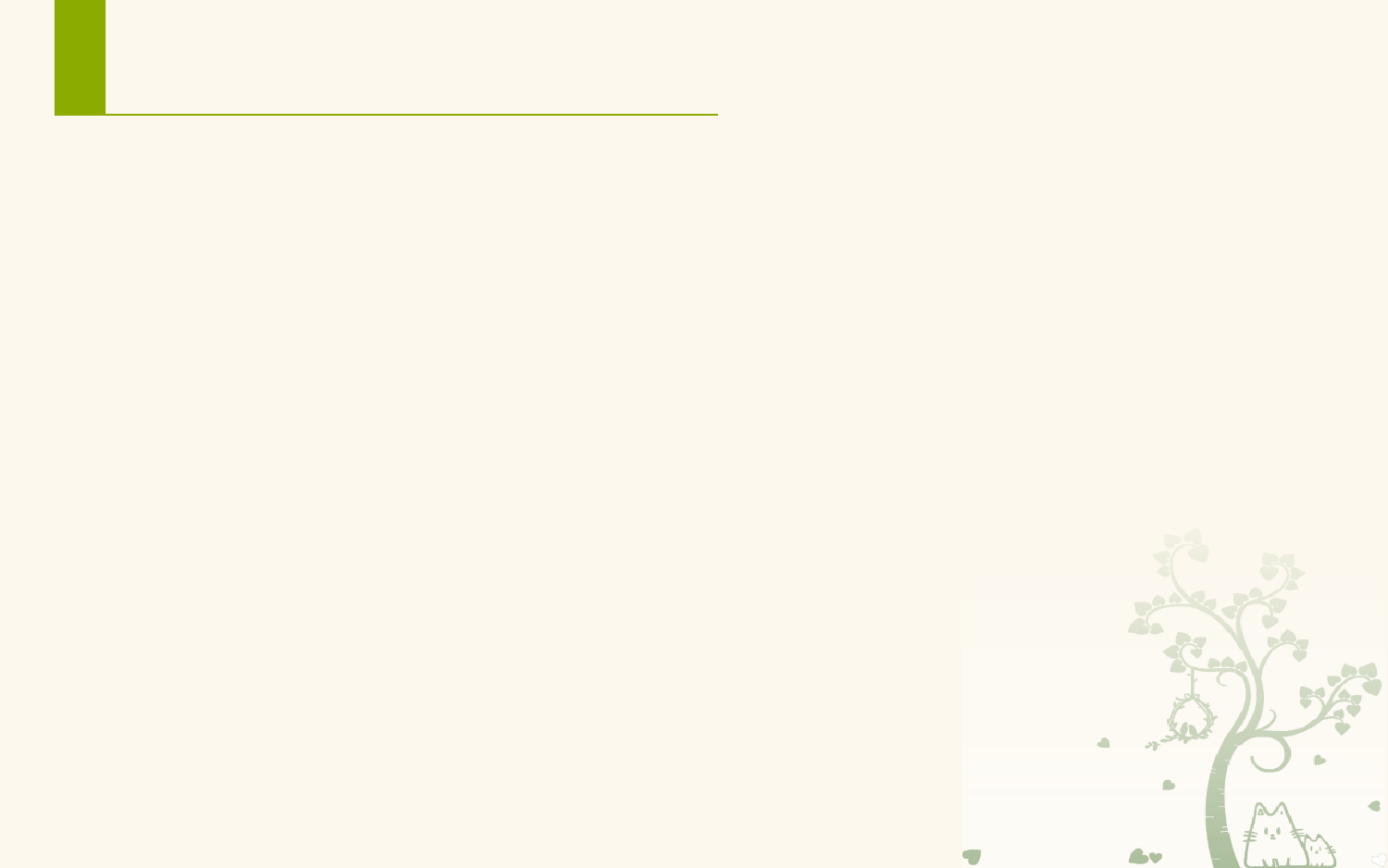

# 3.4.1 线性布局LinearLayout
线性布局LinearLayout将组件按照水平或垂直方向排列。在XML布局文件中，由根元素LinearLayout来标识线性布局。
在布局文件中，由“android:orientation”属性来控制排列方向，其属性值有水平（horizontal）和垂直（vertical）两种：
设置线性布局为水平方向
     	android:orientation="horizontal"
设置线性布局为垂直方向
	android:orientation="vertical"